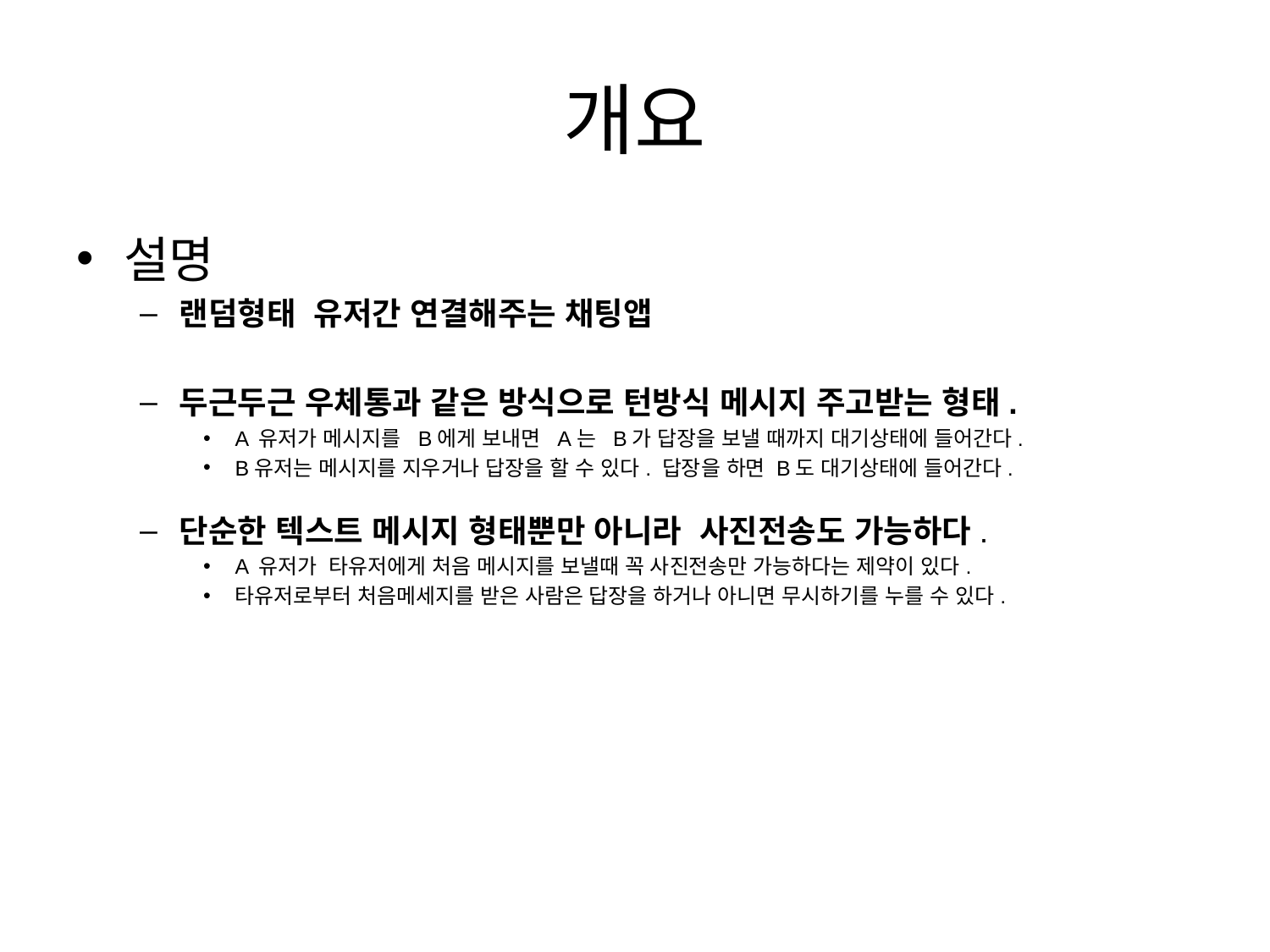

# 개요
설명
랜덤형태  유저간 연결해주는 채팅앱

두근두근 우체통과 같은 방식으로 턴방식 메시지 주고받는 형태.
A 유저가 메시지를  B에게 보내면  A는  B가 답장을 보낼 때까지 대기상태에 들어간다.
B유저는 메시지를 지우거나 답장을 할 수 있다. 답장을 하면 B도 대기상태에 들어간다.

단순한 텍스트 메시지 형태뿐만 아니라  사진전송도 가능하다.
A 유저가  타유저에게 처음 메시지를 보낼때 꼭 사진전송만 가능하다는 제약이 있다.
타유저로부터 처음메세지를 받은 사람은 답장을 하거나 아니면 무시하기를 누를 수 있다.